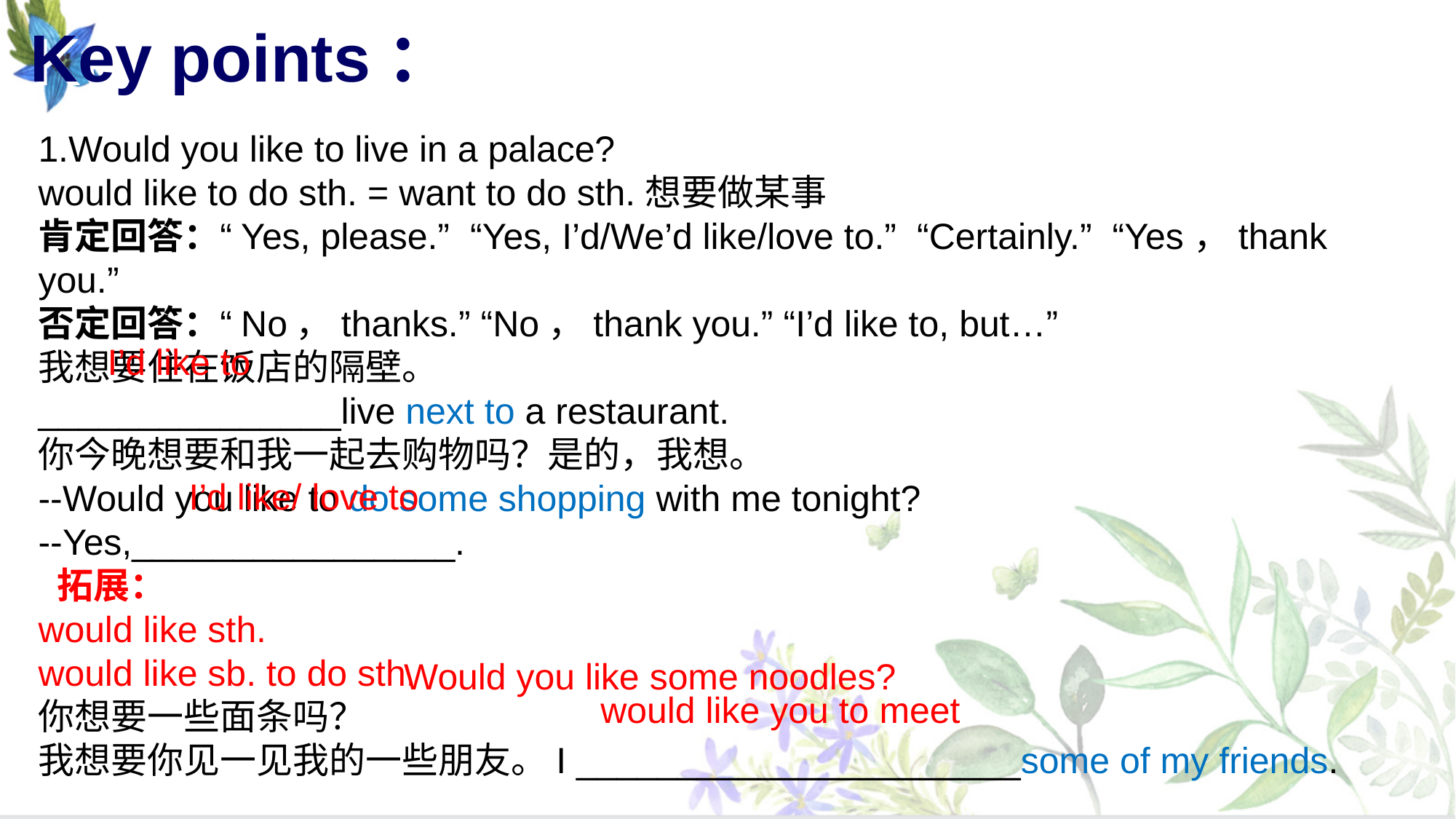

# Key points：
1.Would you like to live in a palace?
would like to do sth. = want to do sth.想要做某事
肯定回答：“Yes, please.”  “Yes, I’d/We’d like/love to.”  “Certainly.”  “Yes，thank you.”
否定回答：“No，thanks.” “No，thank you.” “I’d like to, but…”
我想要住在饭店的隔壁。
_______________live next to a restaurant.
你今晚想要和我一起去购物吗？是的，我想。
--Would you like to do some shopping with me tonight?
--Yes,________________.
 拓展：
would like sth.
would like sb. to do sth.
你想要一些面条吗？
我想要你见一见我的一些朋友。I ______________________some of my friends.
I’d like to
I’d like/ love to
Would you like some noodles?
would like you to meet